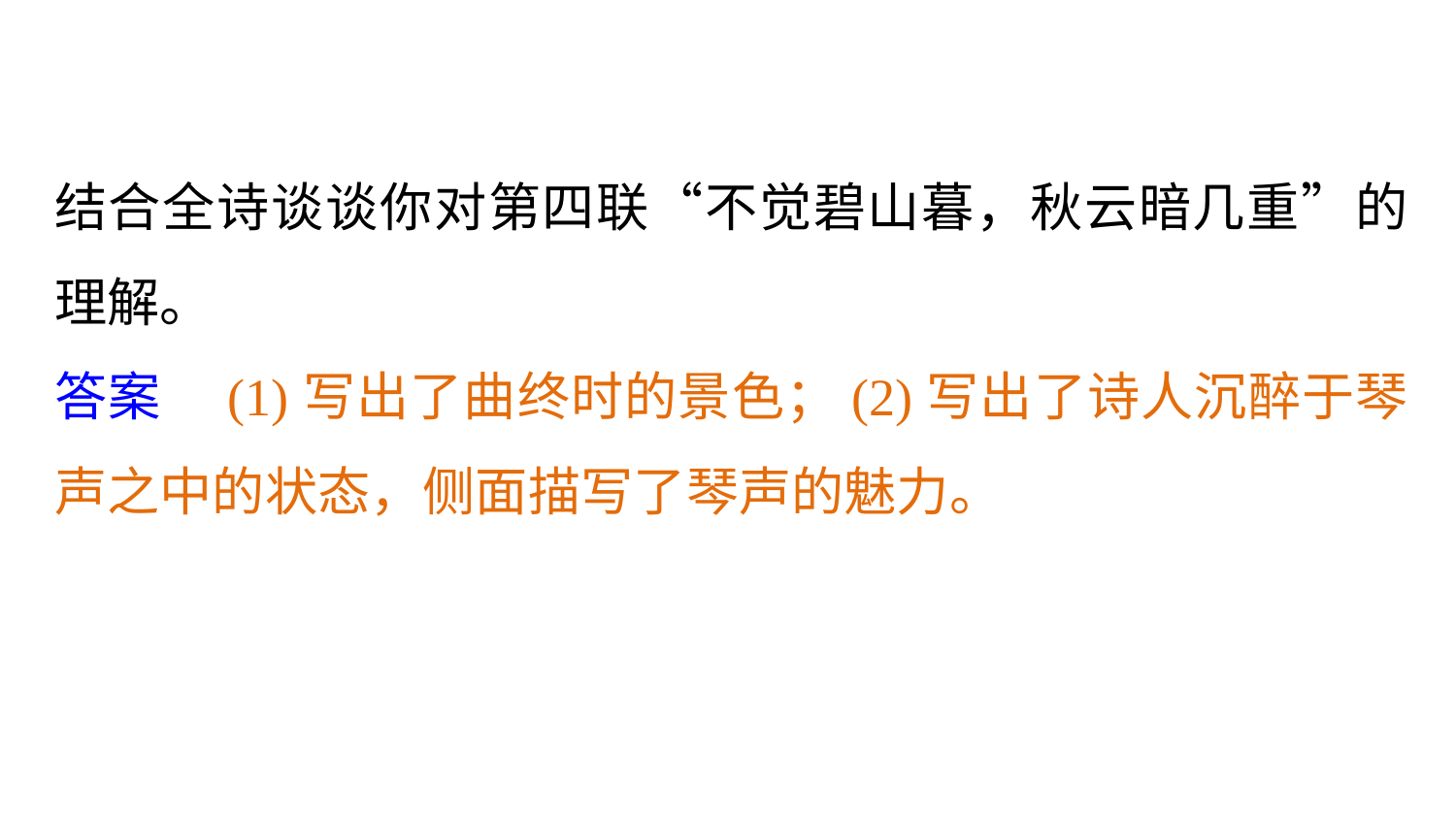

结合全诗谈谈你对第四联“不觉碧山暮，秋云暗几重”的理解。
答案　(1)写出了曲终时的景色；(2)写出了诗人沉醉于琴声之中的状态，侧面描写了琴声的魅力。